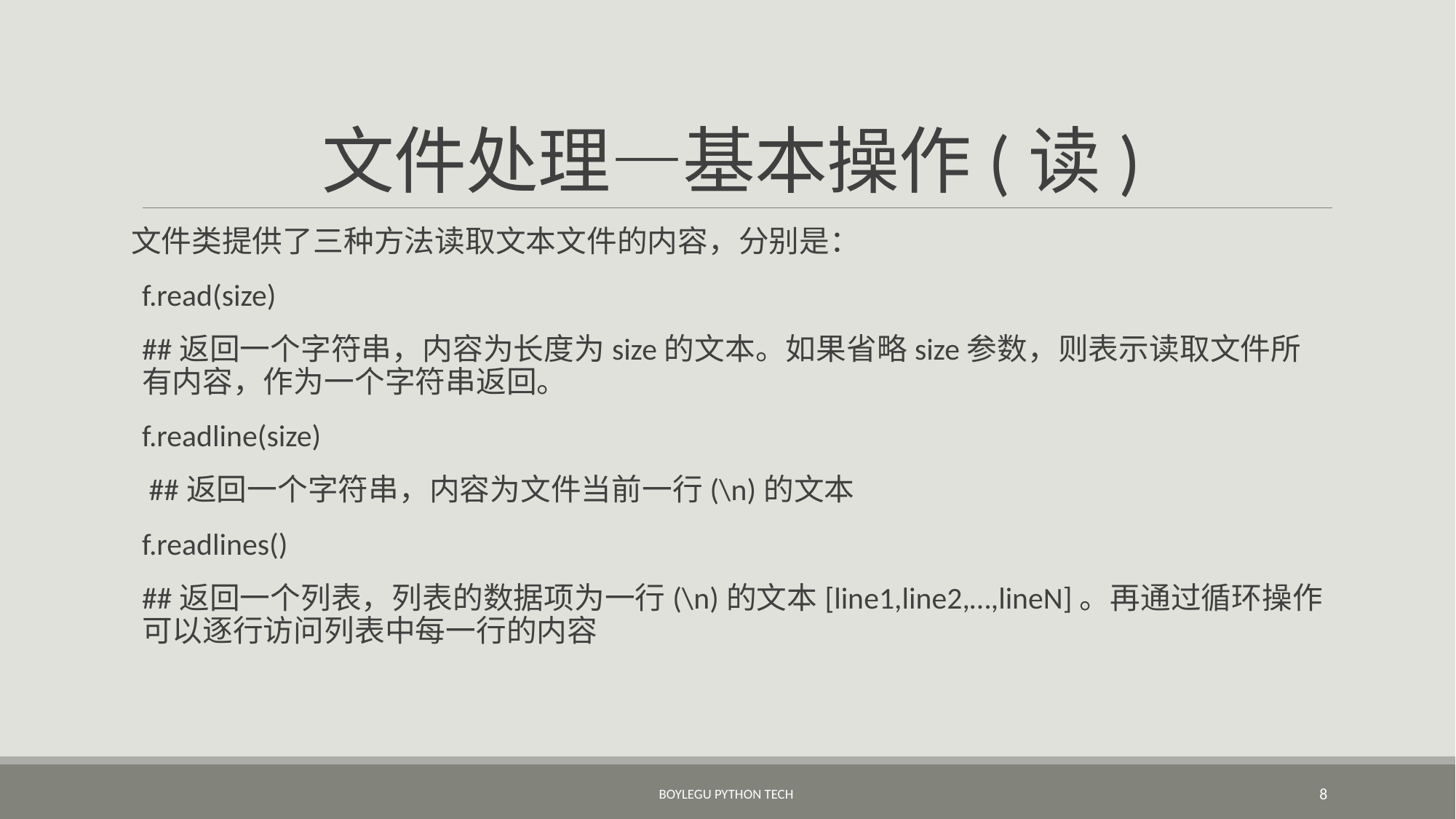

# 文件处理—基本操作(读)
文件类提供了三种方法读取文本文件的内容，分别是：
f.read(size)
##返回一个字符串，内容为长度为size的文本。如果省略size参数，则表示读取文件所有内容，作为一个字符串返回。
f.readline(size)
 ##返回一个字符串，内容为文件当前一行(\n)的文本
f.readlines()
##返回一个列表，列表的数据项为一行(\n)的文本[line1,line2,…,lineN]。再通过循环操作可以逐行访问列表中每一行的内容

BoyleGu Python Tech
8